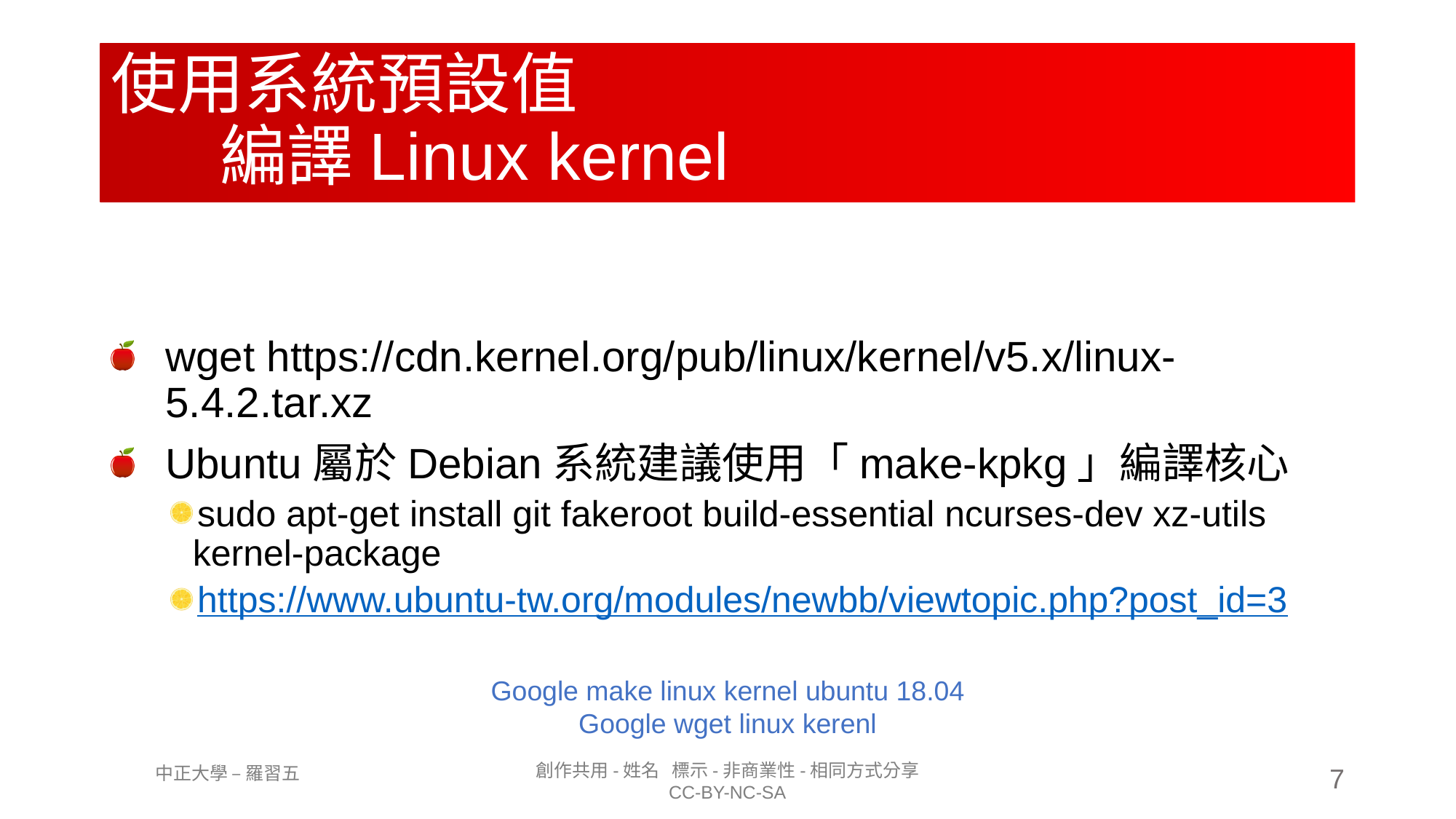

# 使用系統預設值 編譯Linux kernel
wget https://cdn.kernel.org/pub/linux/kernel/v5.x/linux-5.4.2.tar.xz
Ubuntu屬於Debian系統建議使用「make-kpkg」編譯核心
sudo apt-get install git fakeroot build-essential ncurses-dev xz-utils kernel-package
https://www.ubuntu-tw.org/modules/newbb/viewtopic.php?post_id=3
Google make linux kernel ubuntu 18.04
Google wget linux kerenl